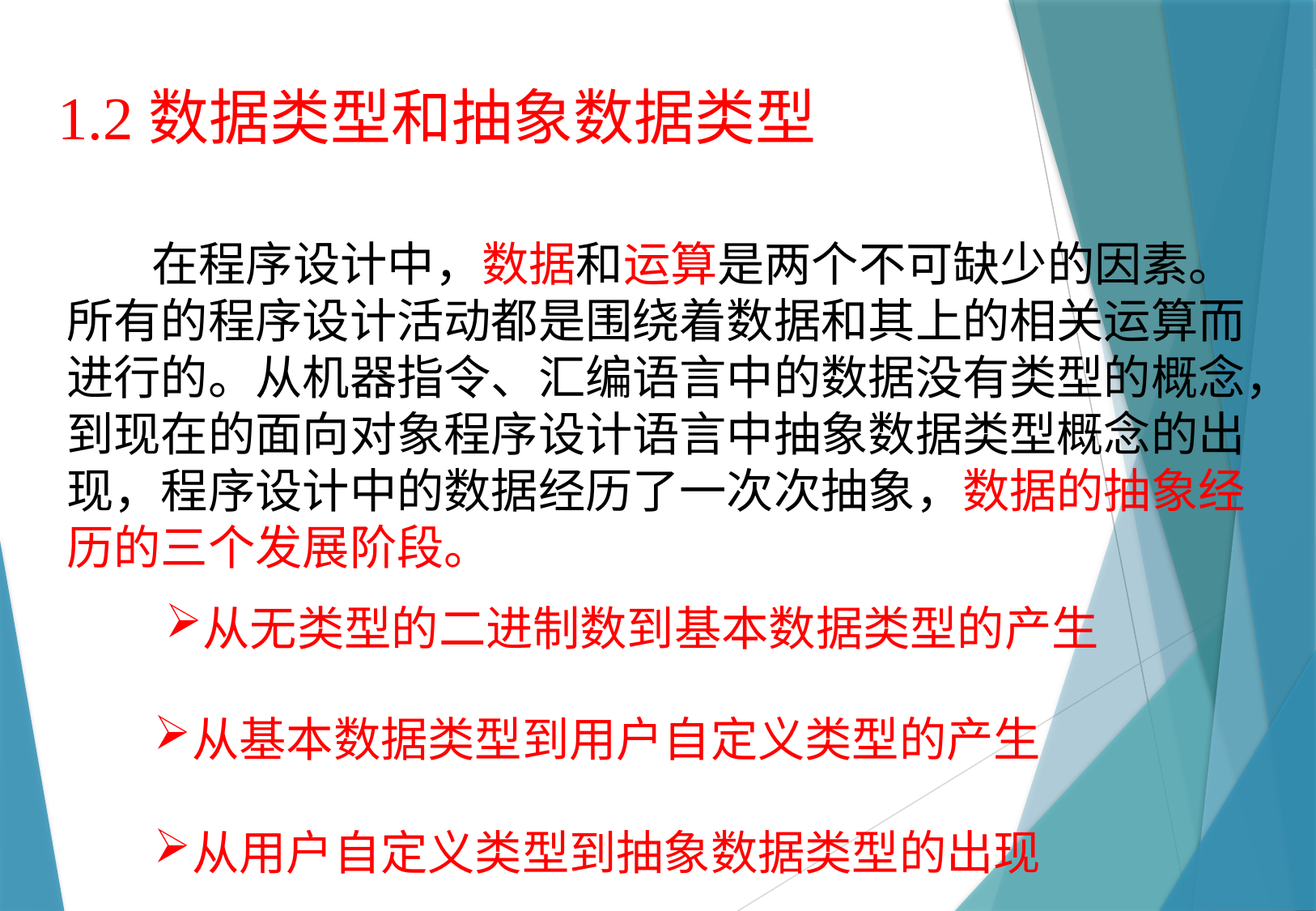

# 1.2数据类型和抽象数据类型
       在程序设计中，数据和运算是两个不可缺少的因素。所有的程序设计活动都是围绕着数据和其上的相关运算而进行的。从机器指令、汇编语言中的数据没有类型的概念，到现在的面向对象程序设计语言中抽象数据类型概念的出现，程序设计中的数据经历了一次次抽象，数据的抽象经历的三个发展阶段。
从无类型的二进制数到基本数据类型的产生
从基本数据类型到用户自定义类型的产生
从用户自定义类型到抽象数据类型的出现